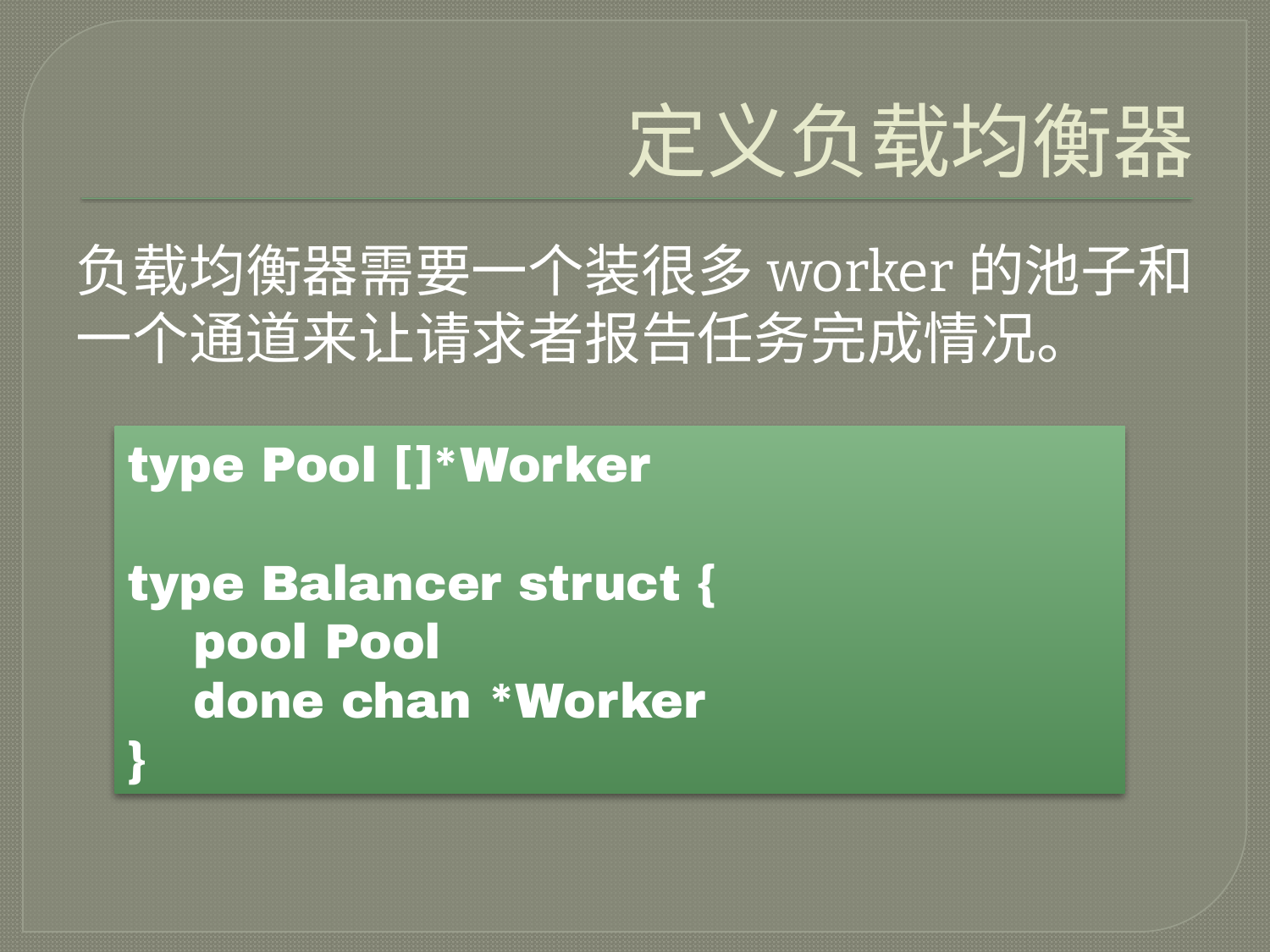

# 定义负载均衡器
负载均衡器需要一个装很多worker的池子和一个通道来让请求者报告任务完成情况。
type Pool []*Worker

type Balancer struct {
    pool Pool
    done chan *Worker
}